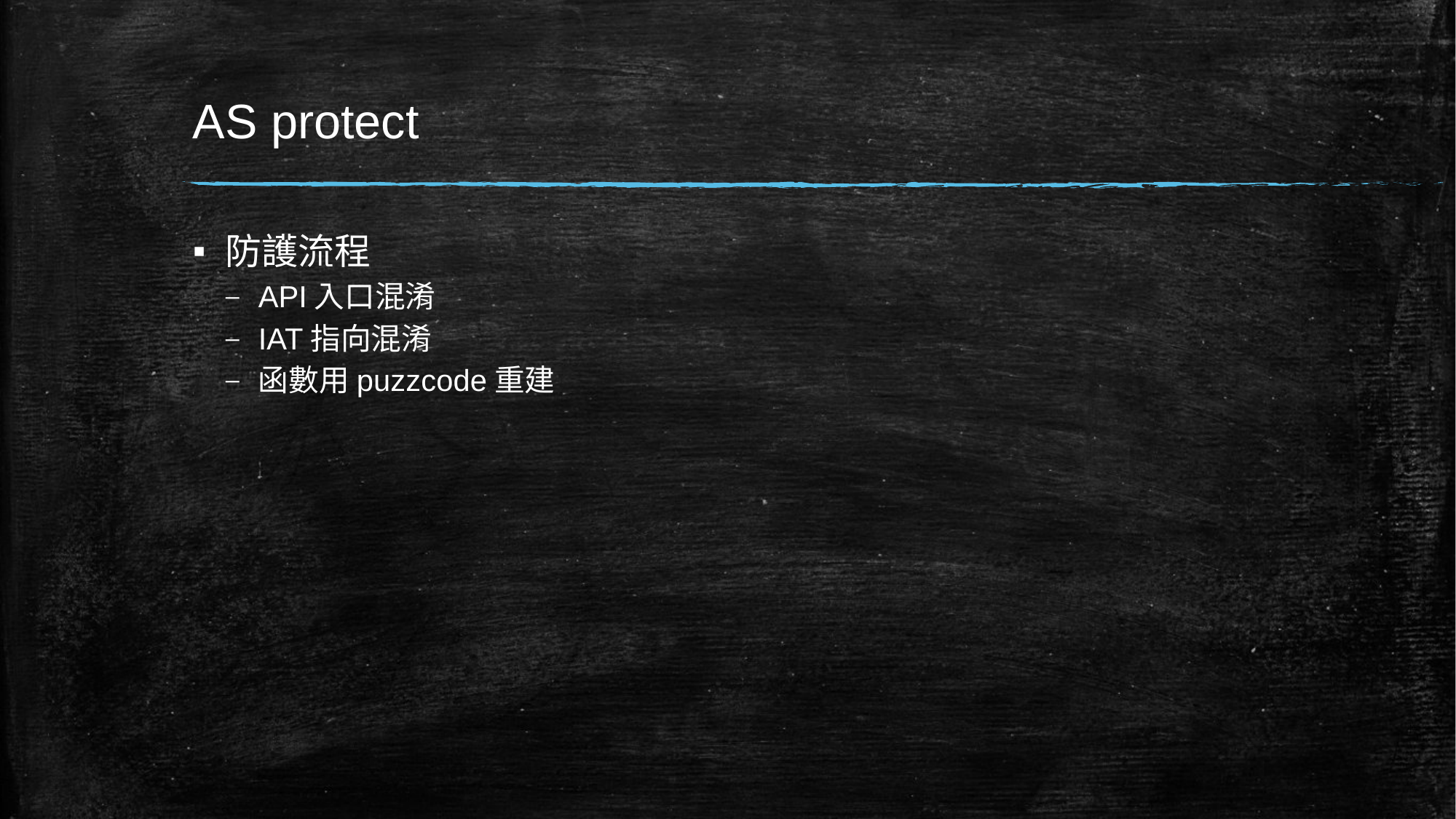

# AS protect
防護流程
API入口混淆
IAT指向混淆
函數用puzzcode重建